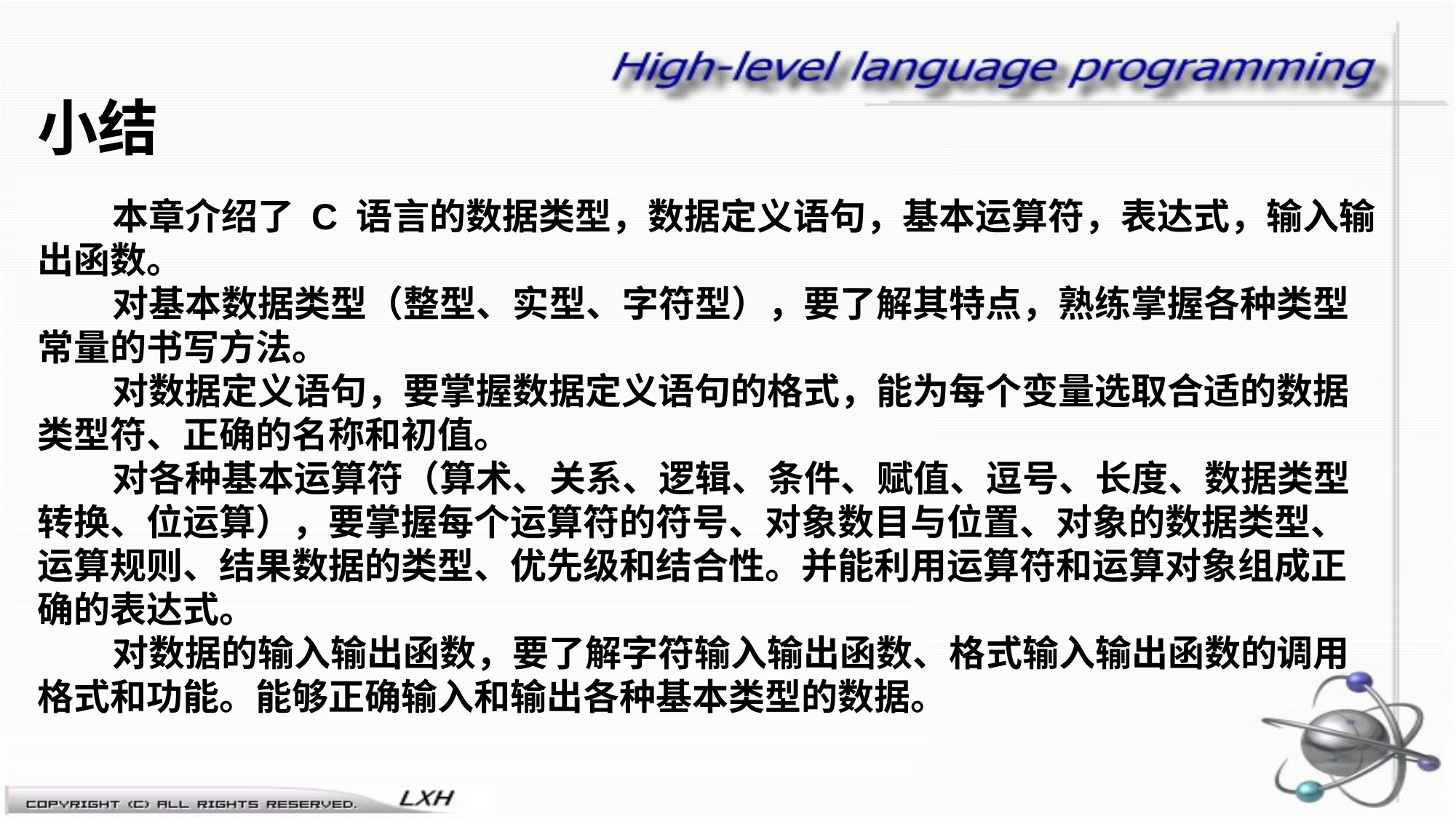

小结
本章介绍了 C 语言的数据类型，数据定义语句，基本运算符，表达式，输入输出函数。
对基本数据类型（整型、实型、字符型），要了解其特点，熟练掌握各种类型常量的书写方法。
对数据定义语句，要掌握数据定义语句的格式，能为每个变量选取合适的数据类型符、正确的名称和初值。
对各种基本运算符（算术、关系、逻辑、条件、赋值、逗号、长度、数据类型转换、位运算），要掌握每个运算符的符号、对象数目与位置、对象的数据类型、运算规则、结果数据的类型、优先级和结合性。并能利用运算符和运算对象组成正确的表达式。
对数据的输入输出函数，要了解字符输入输出函数、格式输入输出函数的调用格式和功能。能够正确输入和输出各种基本类型的数据。